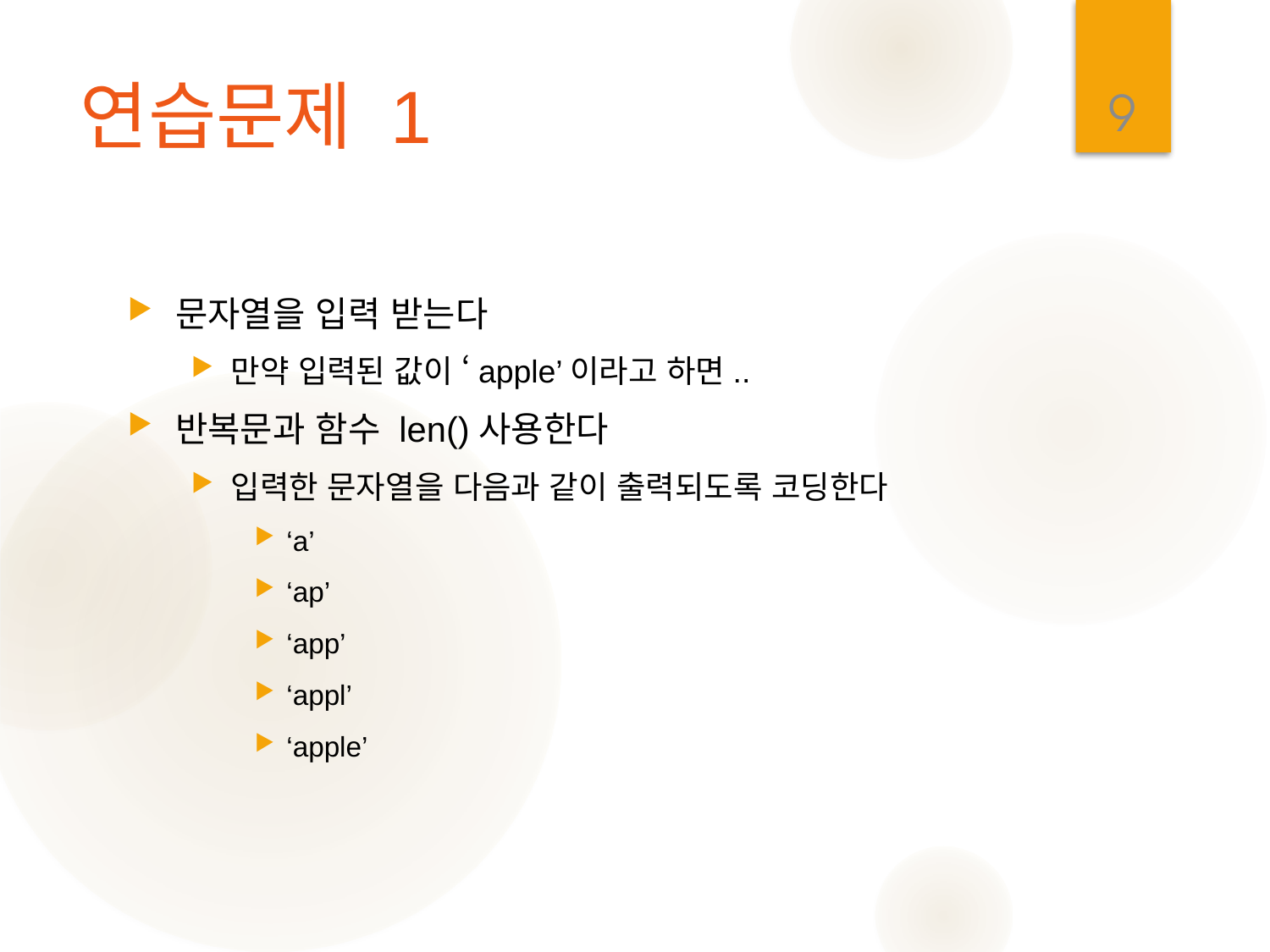

9
# 연습문제 1
문자열을 입력 받는다
만약 입력된 값이 ‘apple’이라고 하면..
반복문과 함수 len()사용한다
입력한 문자열을 다음과 같이 출력되도록 코딩한다
‘a’
‘ap’
‘app’
‘appl’
‘apple’